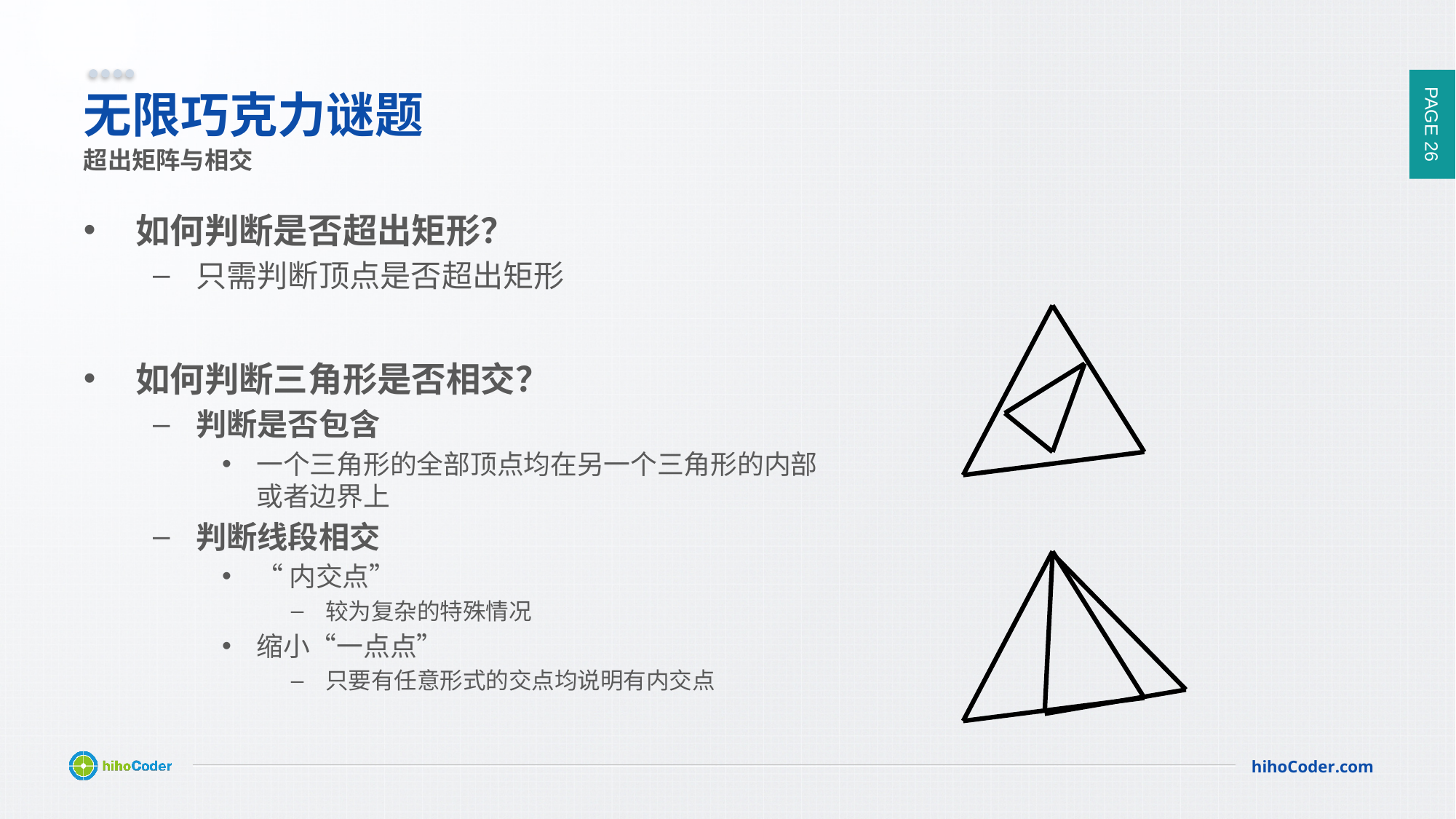

# 无限巧克力谜题
超出矩阵与相交
如何判断是否超出矩形？
只需判断顶点是否超出矩形

如何判断三角形是否相交？
判断是否包含
一个三角形的全部顶点均在另一个三角形的内部或者边界上
判断线段相交
“内交点”
较为复杂的特殊情况
缩小“一点点”
只要有任意形式的交点均说明有内交点